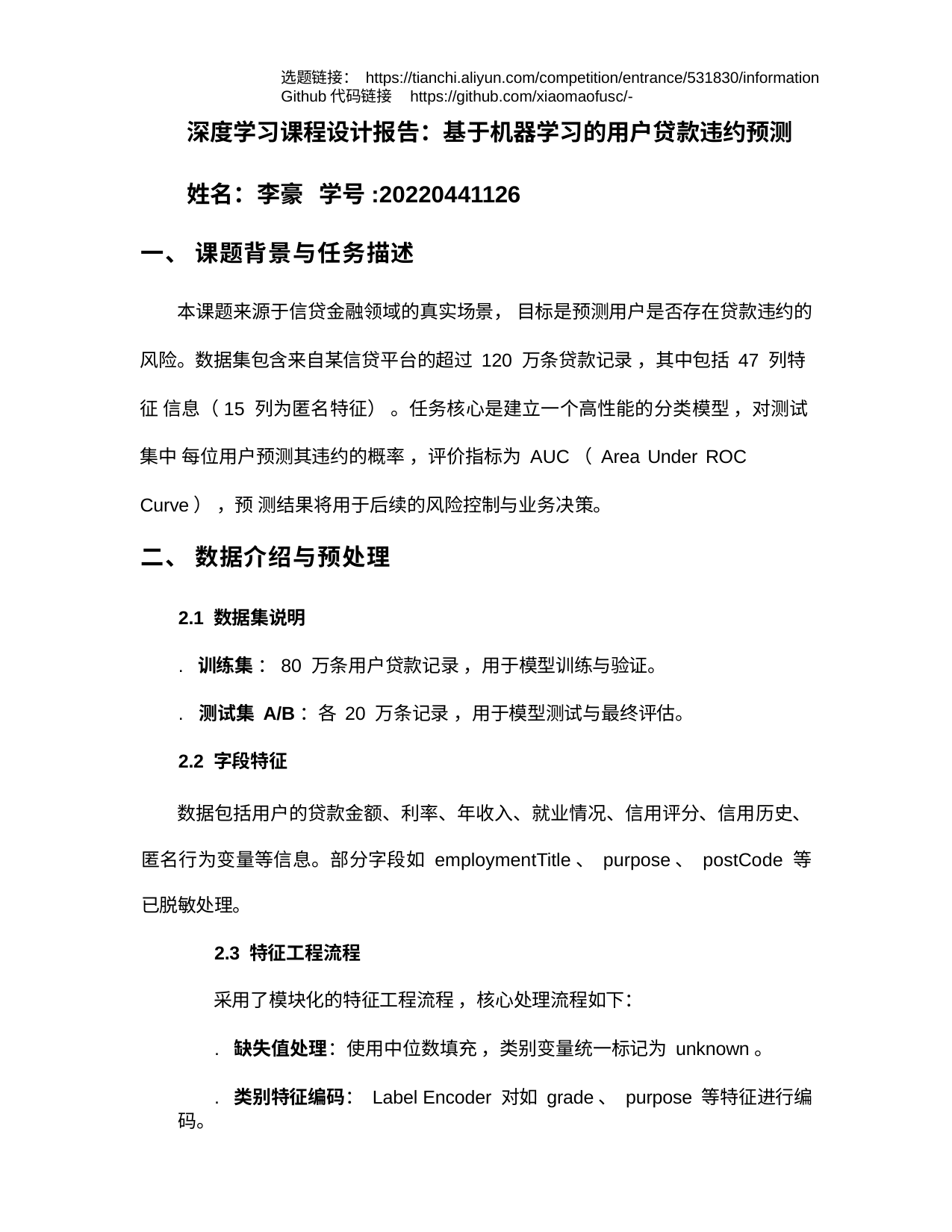

选题链接： https://tianchi.aliyun.com/competition/entrance/531830/information
Github代码链接    https://github.com/xiaomaofusc/-

深度学习课程设计报告：基于机器学习的用户贷款违约预测

姓名：李豪   学号:20220441126

一、 课题背景与任务描述

本课题来源于信贷金融领域的真实场景， 目标是预测用户是否存在贷款违约的
风险。数据集包含来自某信贷平台的超过 120 万条贷款记录 ，其中包括 47 列特征 信息（15 列为匿名特征） 。任务核心是建立一个高性能的分类模型 ，对测试集中 每位用户预测其违约的概率 ，评价指标为 AUC（ Area Under ROC Curve） ，预 测结果将用于后续的风险控制与业务决策。

二、 数据介绍与预处理

2.1 数据集说明
.  训练集 ：80 万条用户贷款记录 ，用于模型训练与验证。
. 测试集 A/B：各 20 万条记录 ，用于模型测试与最终评估。
2.2 字段特征
数据包括用户的贷款金额、利率、年收入、就业情况、信用评分、信用历史、 匿名行为变量等信息。部分字段如 employmentTitle、 purpose、 postCode 等 已脱敏处理。
2.3 特征工程流程

采用了模块化的特征工程流程 ，核心处理流程如下：

. 缺失值处理：使用中位数填充 ，类别变量统一标记为 unknown。

.  类别特征编码： Label Encoder 对如 grade、 purpose 等特征进行编码。